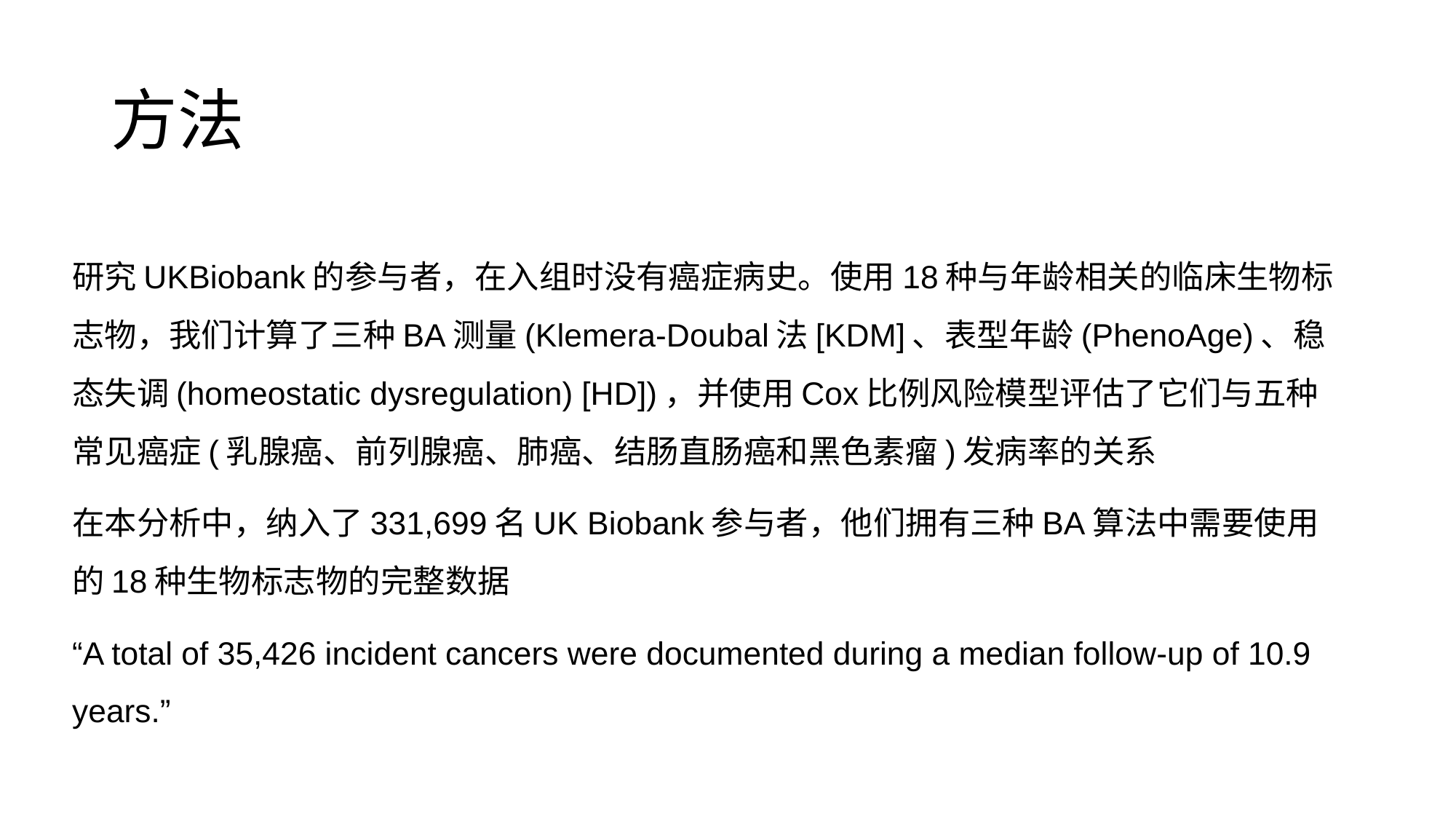

# 方法

研究UKBiobank的参与者，在入组时没有癌症病史。使用18种与年龄相关的临床生物标志物，我们计算了三种BA测量(Klemera-Doubal法[KDM]、表型年龄(PhenoAge)、稳态失调(homeostatic dysregulation) [HD])，并使用Cox比例风险模型评估了它们与五种常见癌症(乳腺癌、前列腺癌、肺癌、结肠直肠癌和黑色素瘤)发病率的关系
在本分析中，纳入了331,699名UK Biobank参与者，他们拥有三种BA算法中需要使用的18种生物标志物的完整数据
“A total of 35,426 incident cancers were documented during a median follow-up of 10.9 years.”